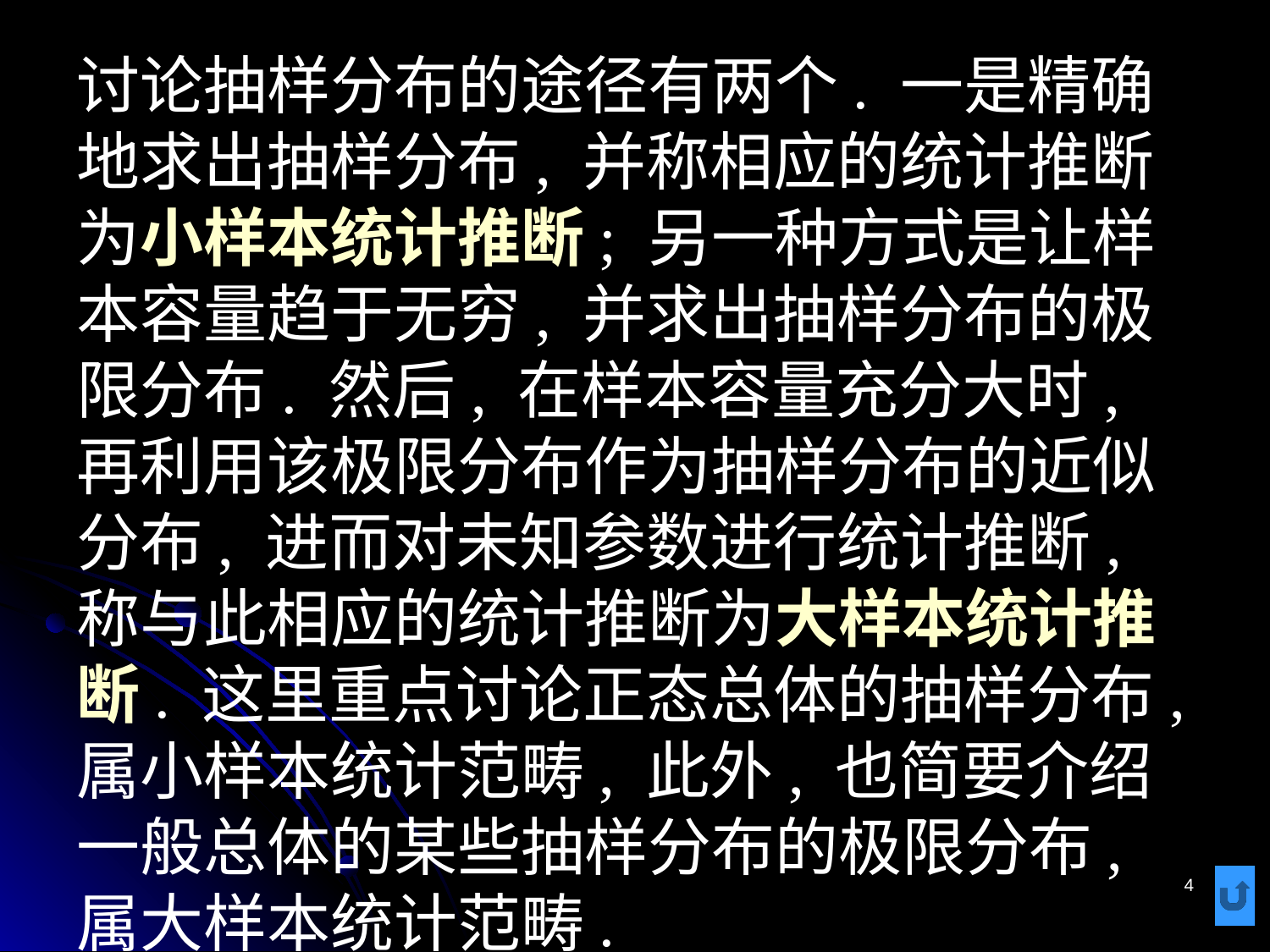

# 讨论抽样分布的途径有两个. 一是精确地求出抽样分布, 并称相应的统计推断为小样本统计推断; 另一种方式是让样本容量趋于无穷, 并求出抽样分布的极限分布. 然后, 在样本容量充分大时, 再利用该极限分布作为抽样分布的近似分布, 进而对未知参数进行统计推断, 称与此相应的统计推断为大样本统计推断. 这里重点讨论正态总体的抽样分布, 属小样本统计范畴, 此外, 也简要介绍一般总体的某些抽样分布的极限分布, 属大样本统计范畴.
4